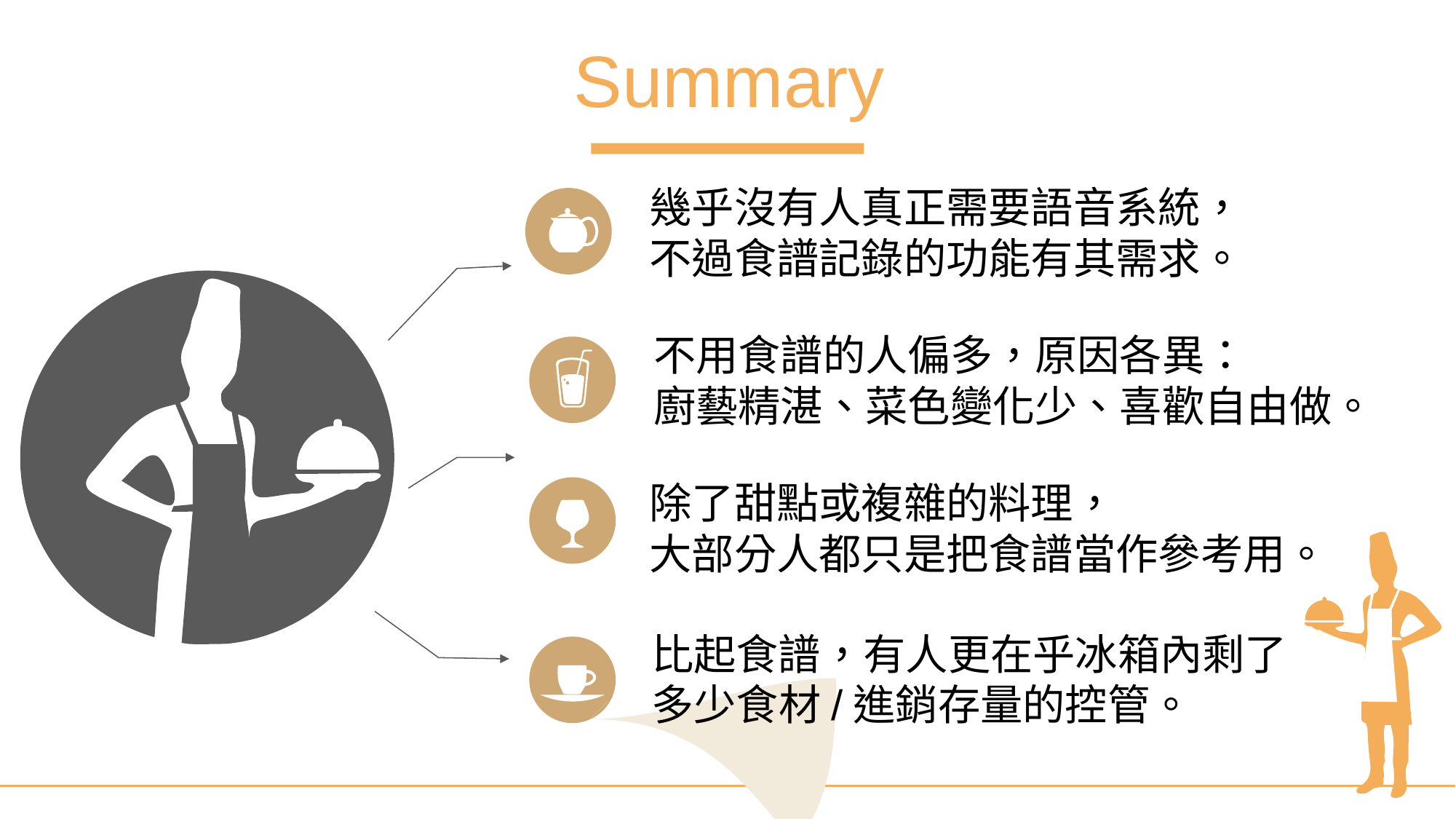

Summary
幾乎沒有人真正需要語音系統，
不過食譜記錄的功能有其需求。

不用食譜的人偏多，原因各異：
廚藝精湛、菜色變化少、喜歡自由做。

除了甜點或複雜的料理，
大部分人都只是把食譜當作參考用。

比起食譜，有人更在乎冰箱內剩了多少食材/進銷存量的控管。